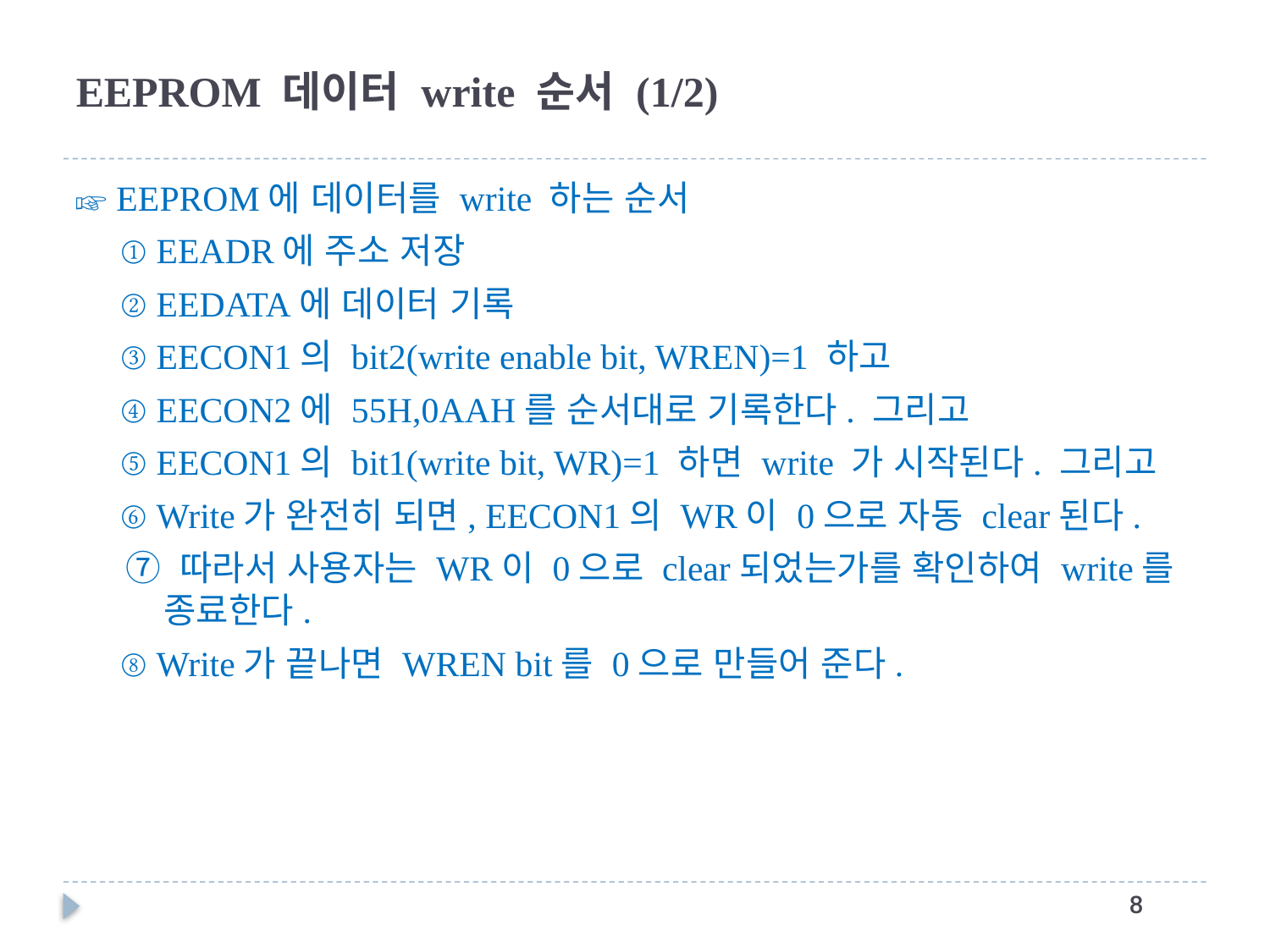

# EEPROM 데이터 write 순서 (1/2)
☞ EEPROM에 데이터를 write 하는 순서
     ① EEADR에 주소 저장
     ② EEDATA에 데이터 기록
     ③ EECON1의 bit2(write enable bit, WREN)=1 하고
     ④ EECON2에 55H,0AAH를 순서대로 기록한다. 그리고
     ⑤ EECON1의 bit1(write bit, WR)=1 하면 write 가 시작된다. 그리고
     ⑥ Write가 완전히 되면, EECON1의 WR이 0으로 자동 clear된다.
     ⑦ 따라서 사용자는 WR이 0으로 clear되었는가를 확인하여 write를
     종료한다.
     ⑧ Write가 끝나면 WREN bit를 0으로 만들어 준다.
8